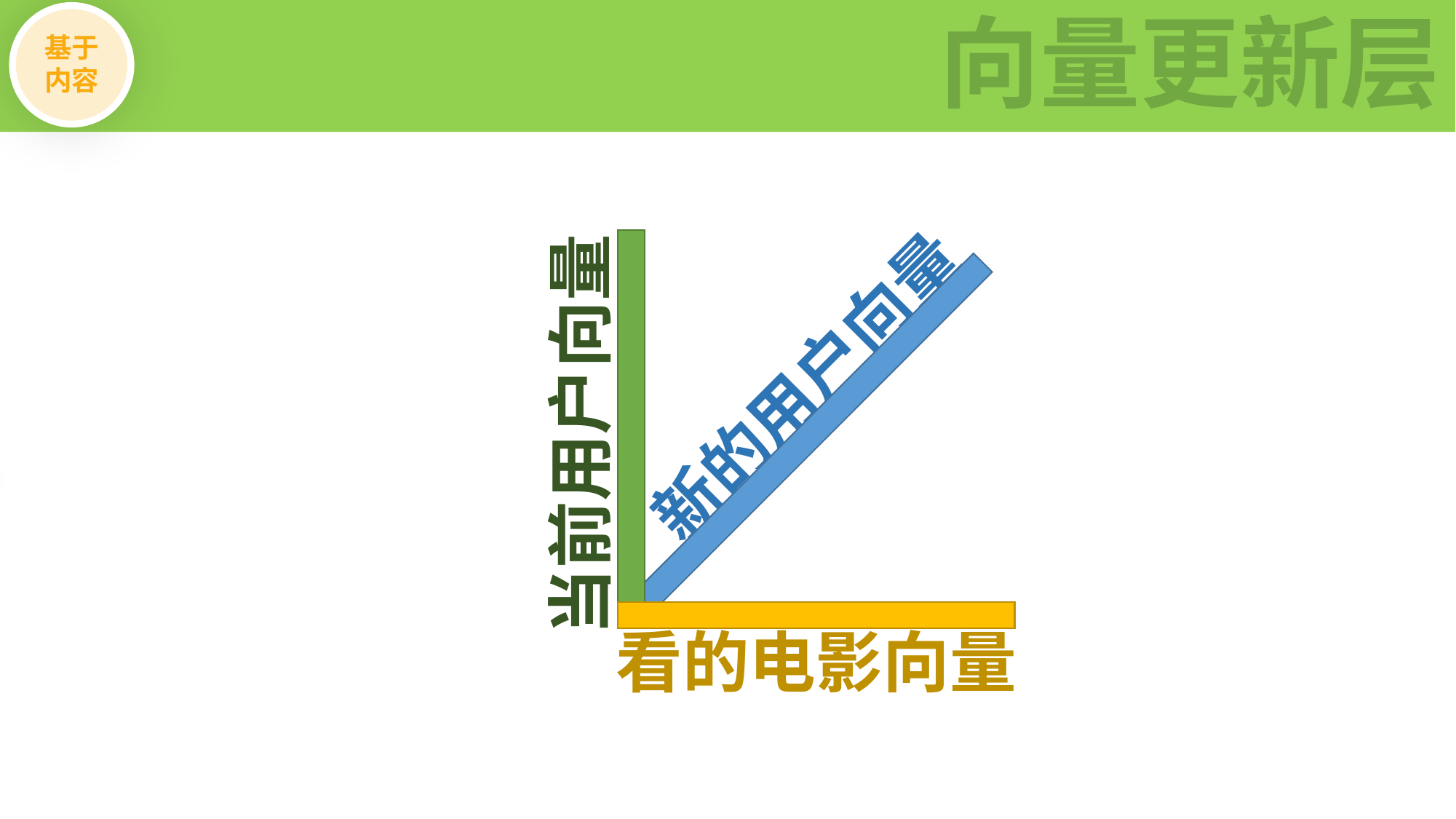

总体布局
向量更新层

基于
内容

用户向量

新的用户向量
电影向量1
电影向量2
电影向量3
······
电影向量N-1
电影向量N
当前用户向量

召回层
精排层
交互

看的电影向量